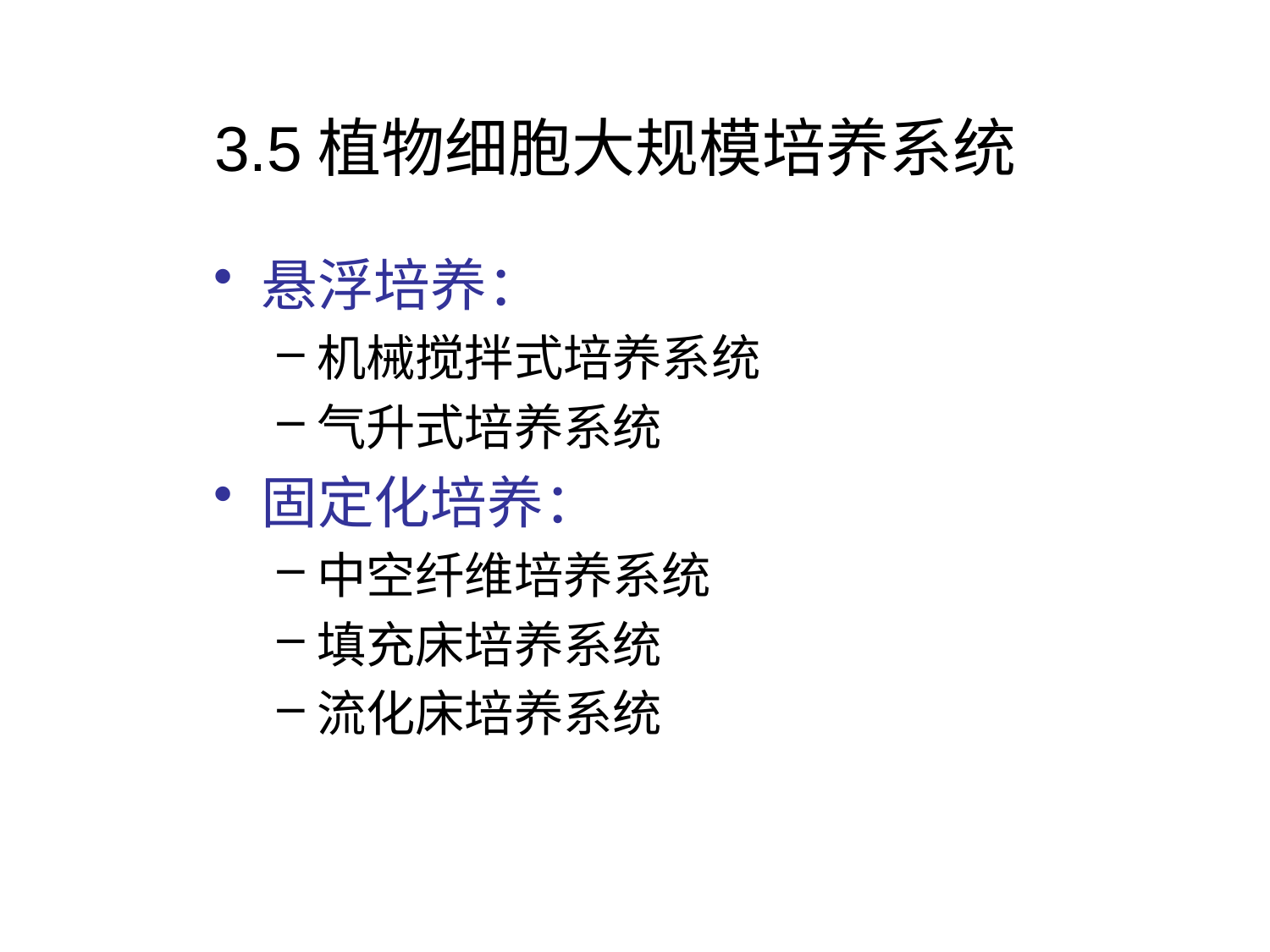

3.5植物细胞大规模培养系统
悬浮培养：
机械搅拌式培养系统
气升式培养系统
固定化培养：
中空纤维培养系统
填充床培养系统
流化床培养系统